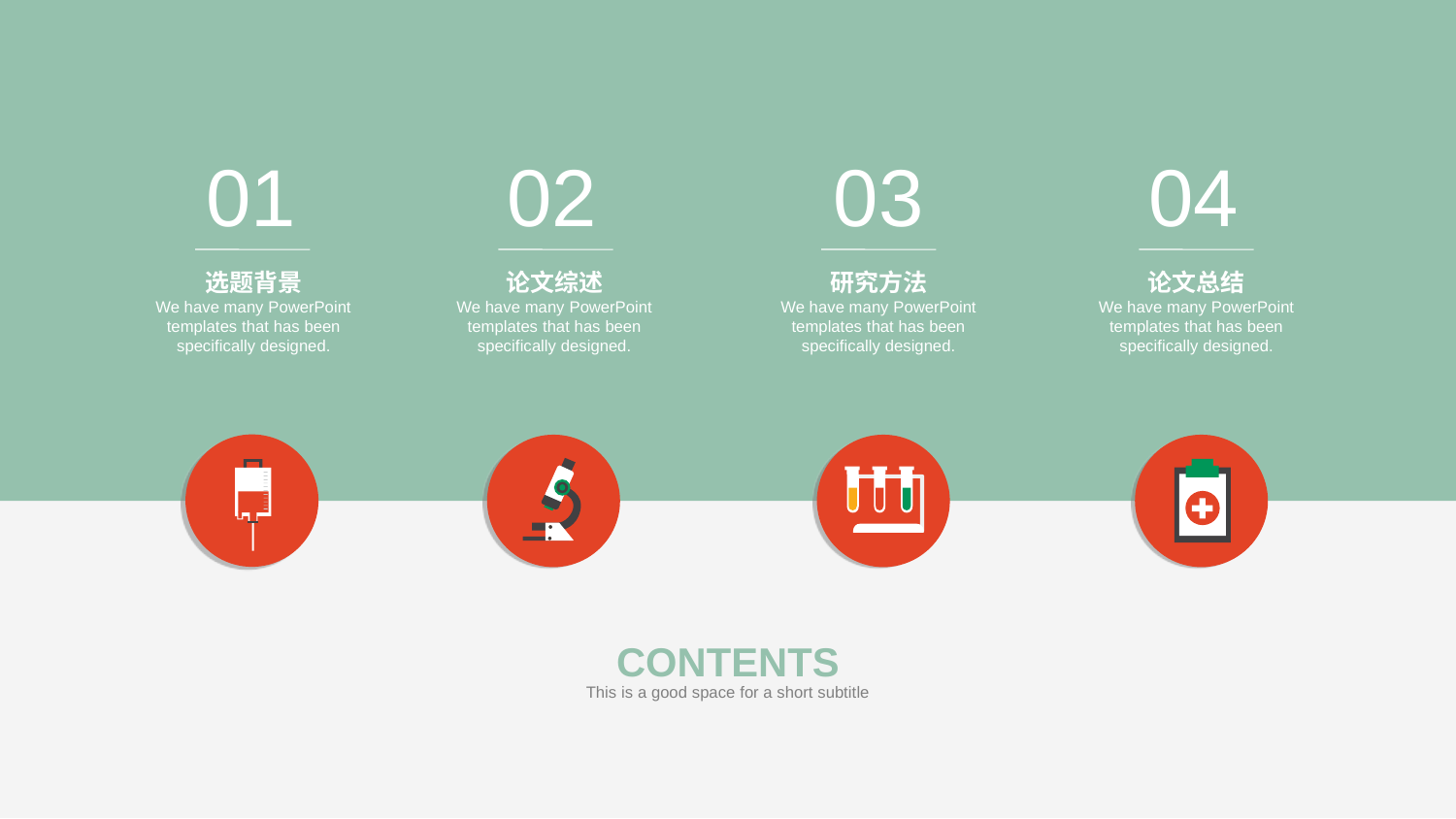

01

选题背景
We have many PowerPoint templates that has been specifically designed.
02

论文综述
We have many PowerPoint templates that has been specifically designed.
03

研究方法
We have many PowerPoint templates that has been specifically designed.
04

论文总结
We have many PowerPoint templates that has been specifically designed.

CONTENTS
This is a good space for a short subtitle